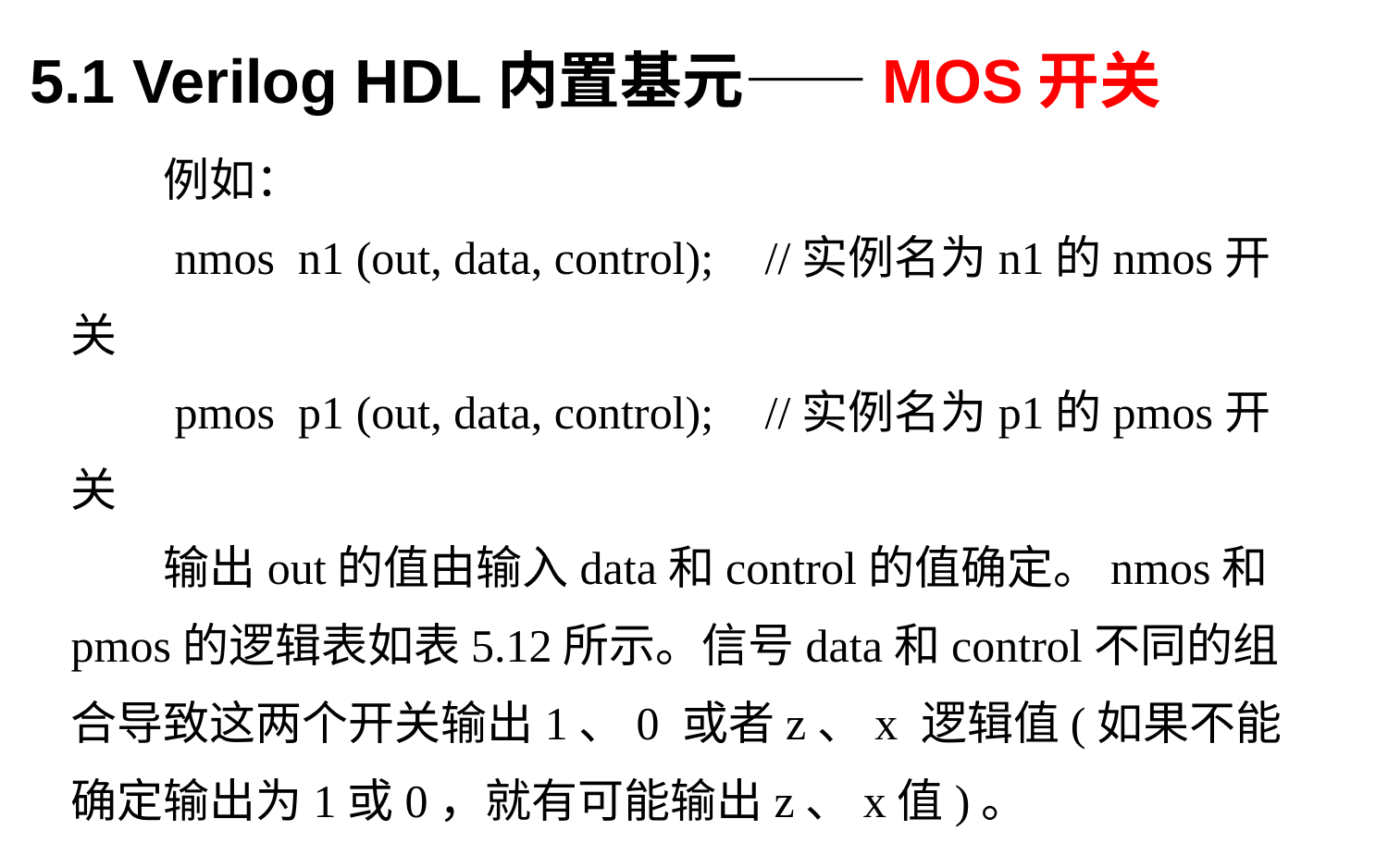

5.1 Verilog HDL内置基元——MOS开关
# 例如： 　　nmos  n1 (out, data, control);   	//实例名为n1的nmos开关 　　pmos  p1 (out, data, control);  	//实例名为p1的pmos开关 　　输出out的值由输入data和control的值确定。nmos和pmos的逻辑表如表5.12所示。信号data和control不同的组合导致这两个开关输出1、0 或者z、x 逻辑值(如果不能确定输出为1或0，就有可能输出z、x值)。